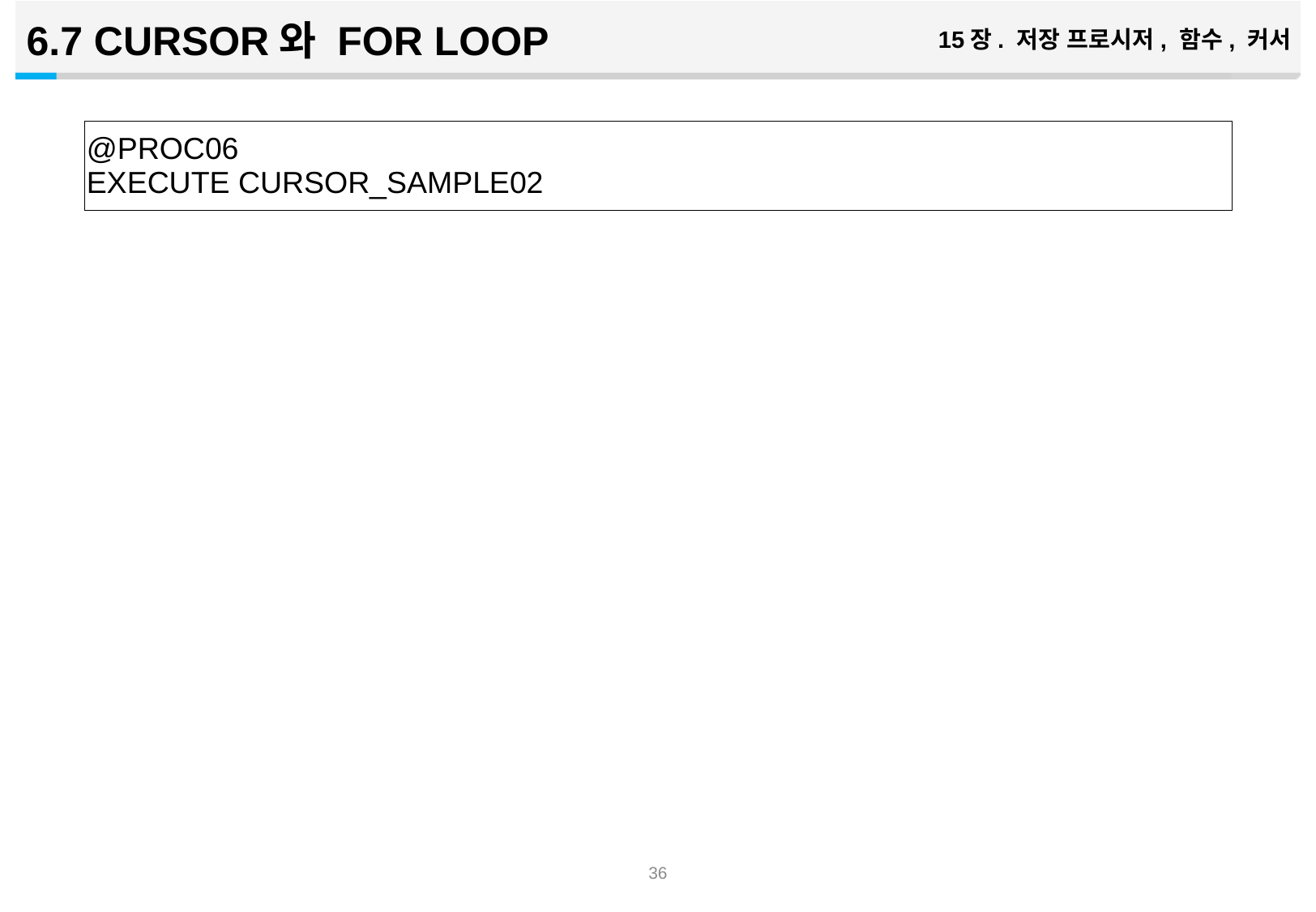

6.7 CURSOR와 FOR LOOP
15장. 저장 프로시저, 함수, 커서

| @PROC06 EXECUTE CURSOR\_SAMPLE02 |
| --- |
36